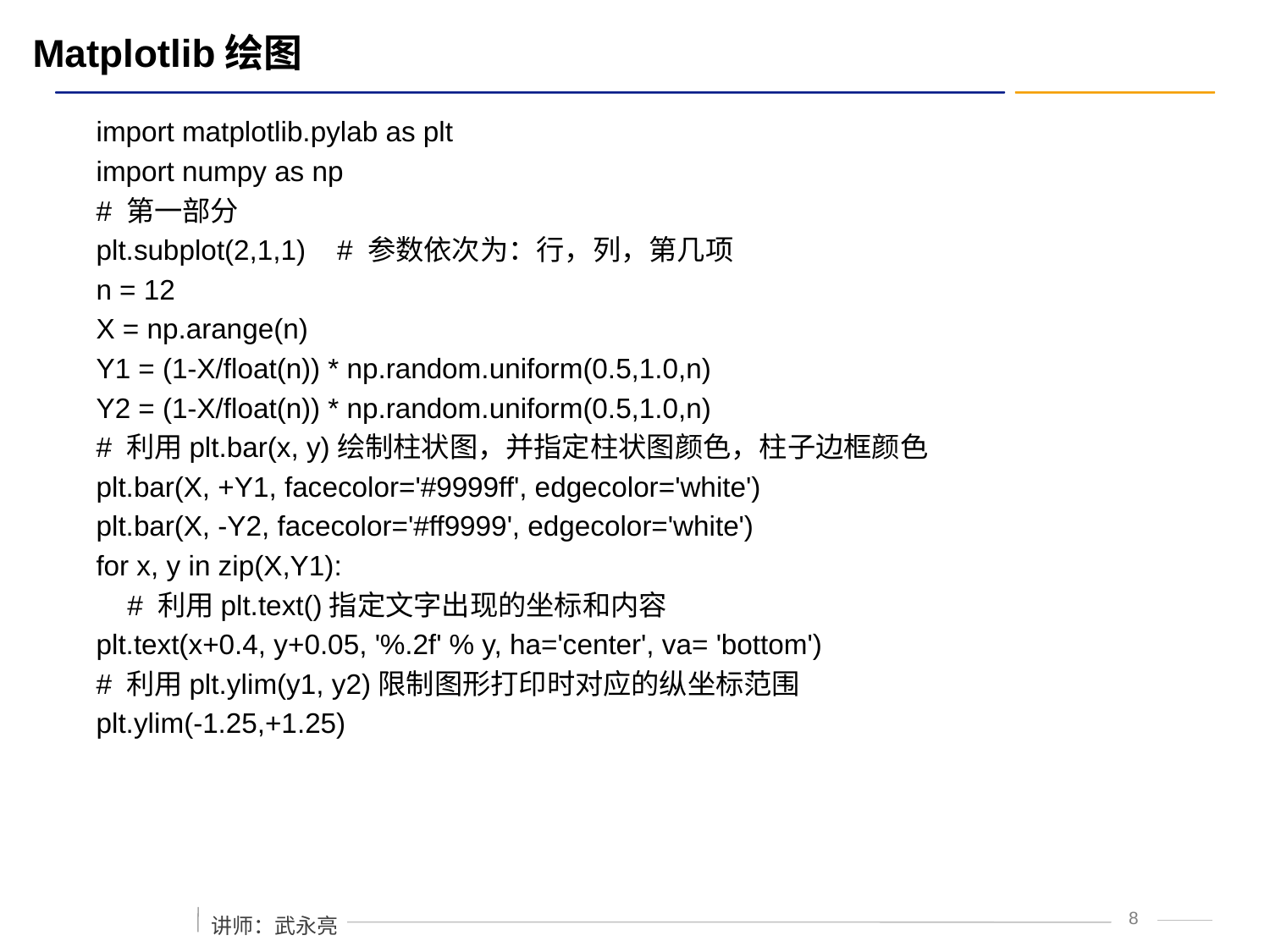

# Matplotlib绘图
import matplotlib.pylab as plt
import numpy as np
# 第一部分
plt.subplot(2,1,1)    # 参数依次为：行，列，第几项
n = 12
X = np.arange(n)
Y1 = (1-X/float(n)) * np.random.uniform(0.5,1.0,n)
Y2 = (1-X/float(n)) * np.random.uniform(0.5,1.0,n)
# 利用plt.bar(x, y)绘制柱状图，并指定柱状图颜色，柱子边框颜色
plt.bar(X, +Y1, facecolor='#9999ff', edgecolor='white')
plt.bar(X, -Y2, facecolor='#ff9999', edgecolor='white')
for x, y in zip(X,Y1):
    # 利用plt.text()指定文字出现的坐标和内容
plt.text(x+0.4, y+0.05, '%.2f' % y, ha='center', va= 'bottom')
# 利用plt.ylim(y1, y2)限制图形打印时对应的纵坐标范围
plt.ylim(-1.25,+1.25)